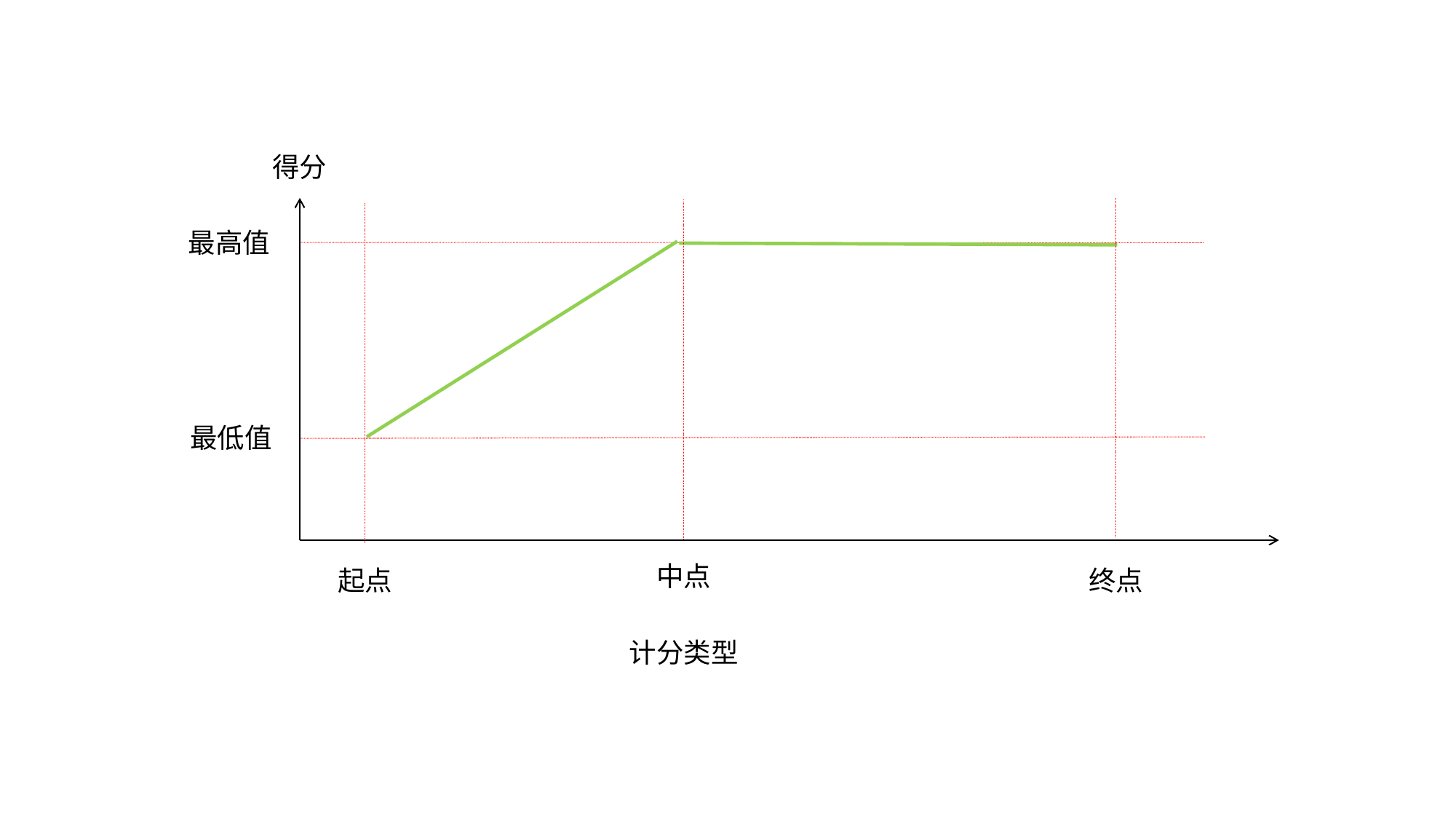

得分
最高值
最低值
中点
起点
终点
计分类型